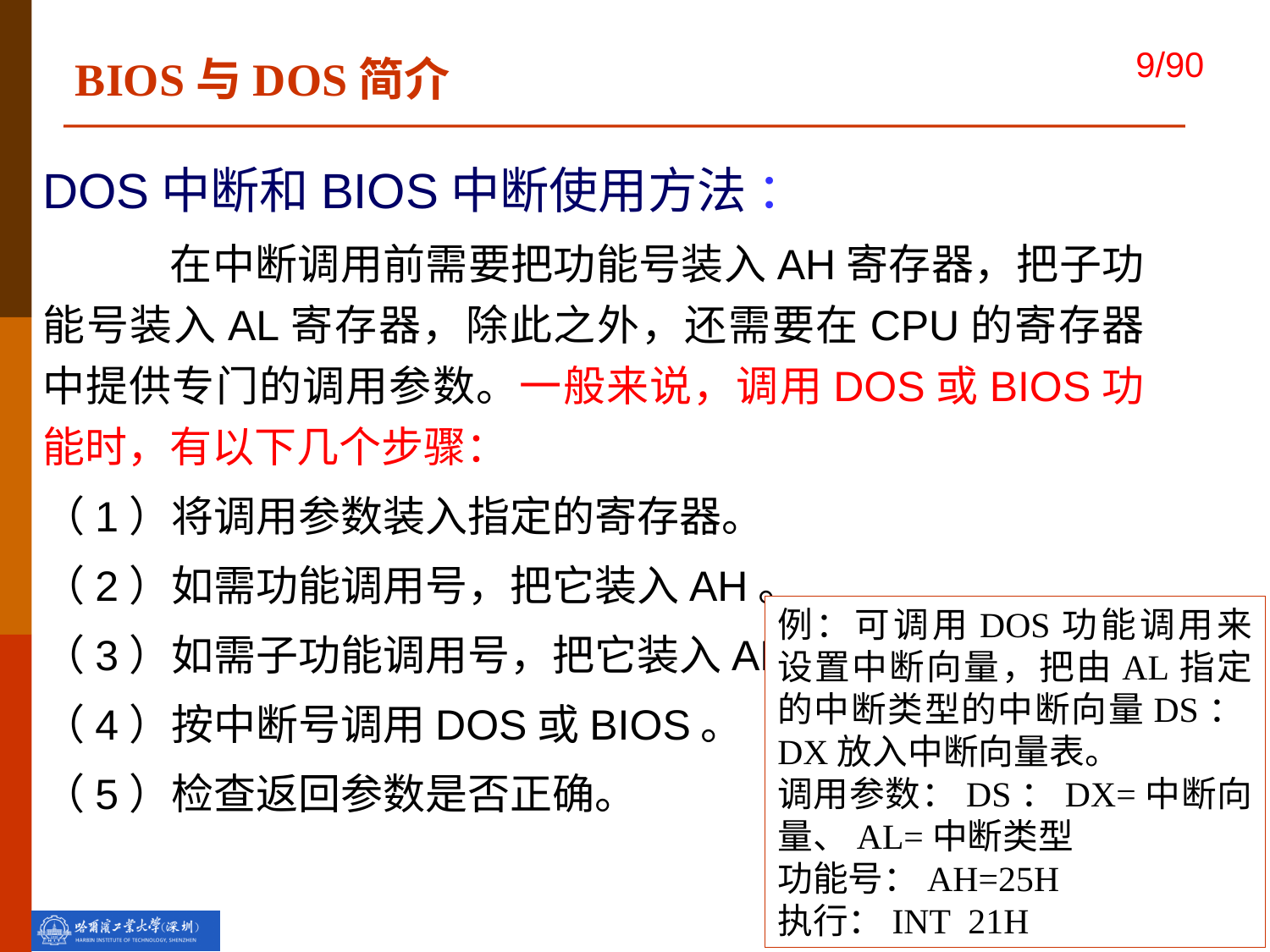

BIOS与DOS简介
DOS中断和BIOS中断使用方法 ：
	在中断调用前需要把功能号装入AH寄存器，把子功能号装入AL寄存器，除此之外，还需要在CPU的寄存器中提供专门的调用参数。一般来说，调用DOS或BIOS功能时，有以下几个步骤：
（1）将调用参数装入指定的寄存器。
（2）如需功能调用号，把它装入AH。
（3）如需子功能调用号，把它装入AL。
（4）按中断号调用DOS或BIOS。
（5）检查返回参数是否正确。
例：可调用DOS功能调用来设置中断向量，把由AL指定的中断类型的中断向量DS：DX放入中断向量表。
调用参数：DS：DX=中断向量、AL=中断类型
功能号：AH=25H
执行：INT  21H